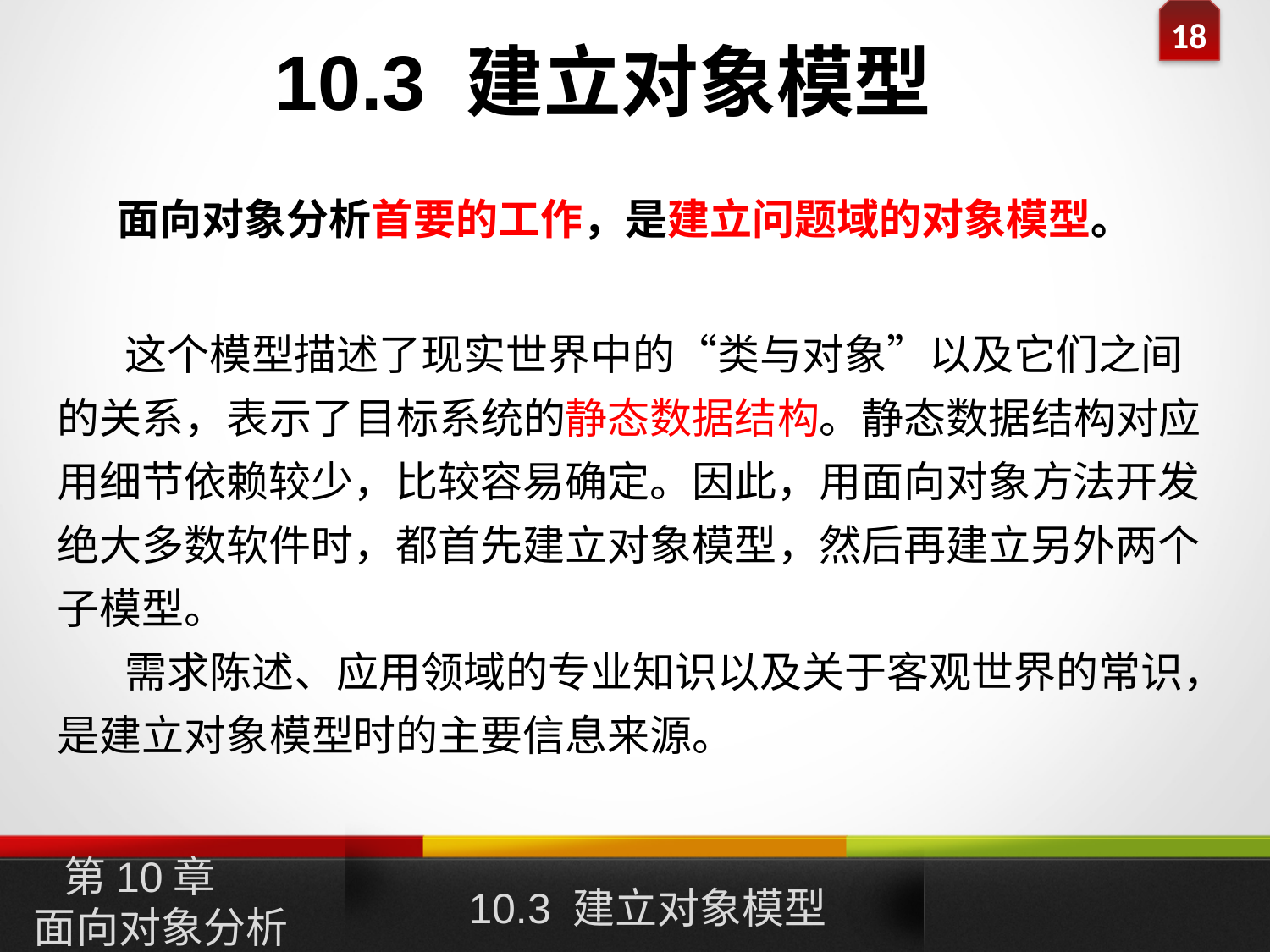

10.3 建立对象模型
面向对象分析首要的工作，是建立问题域的对象模型。

      这个模型描述了现实世界中的“类与对象”以及它们之间的关系，表示了目标系统的静态数据结构。静态数据结构对应用细节依赖较少，比较容易确定。因此，用面向对象方法开发绝大多数软件时，都首先建立对象模型，然后再建立另外两个子模型。
      需求陈述、应用领域的专业知识以及关于客观世界的常识，是建立对象模型时的主要信息来源。
10.3 建立对象模型